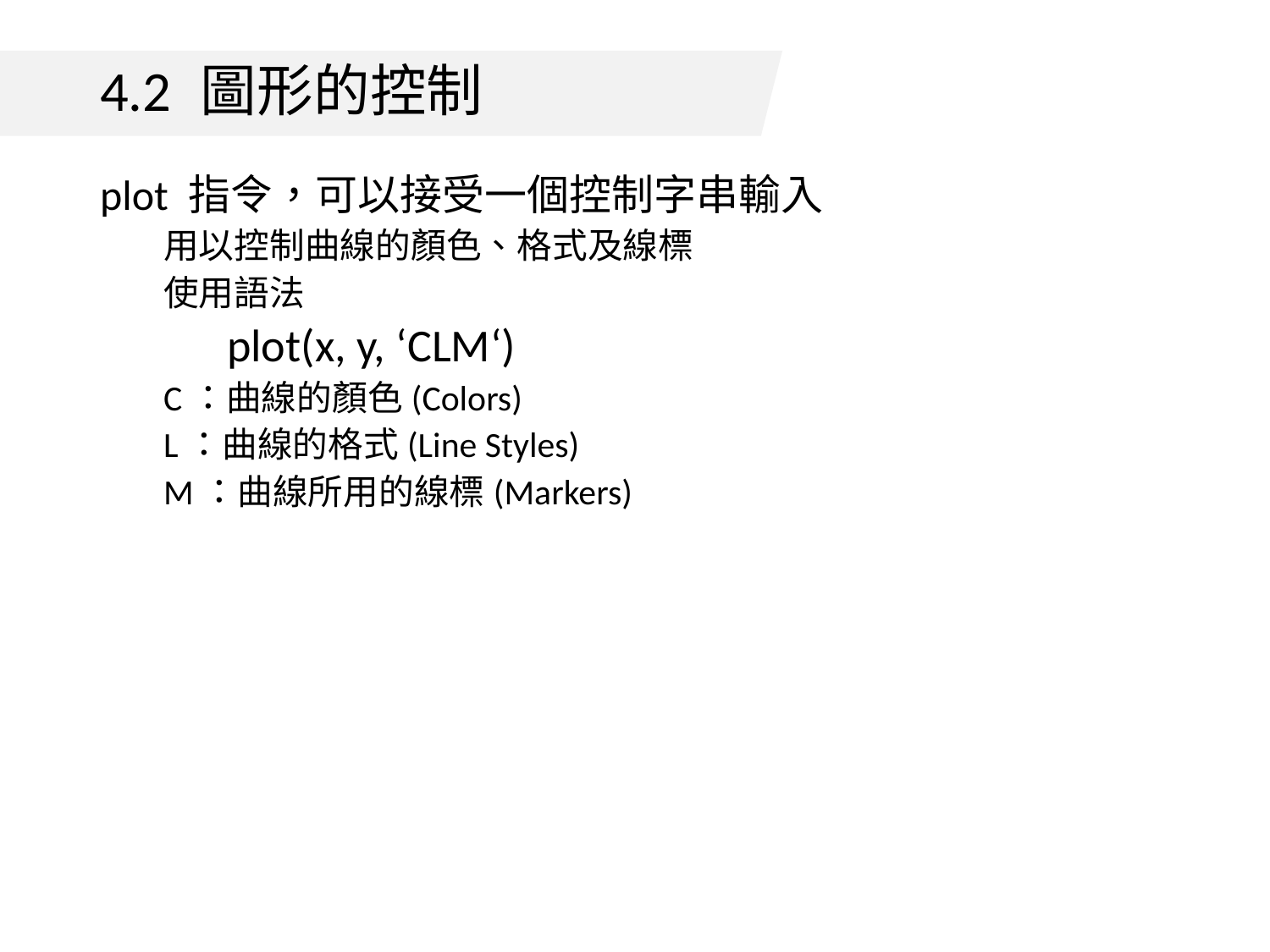

# 4.2 圖形的控制
plot 指令，可以接受一個控制字串輸入
用以控制曲線的顏色、格式及線標
使用語法
plot(x, y, ‘CLM‘)
C：曲線的顏色(Colors)
L：曲線的格式(Line Styles)
M：曲線所用的線標(Markers)